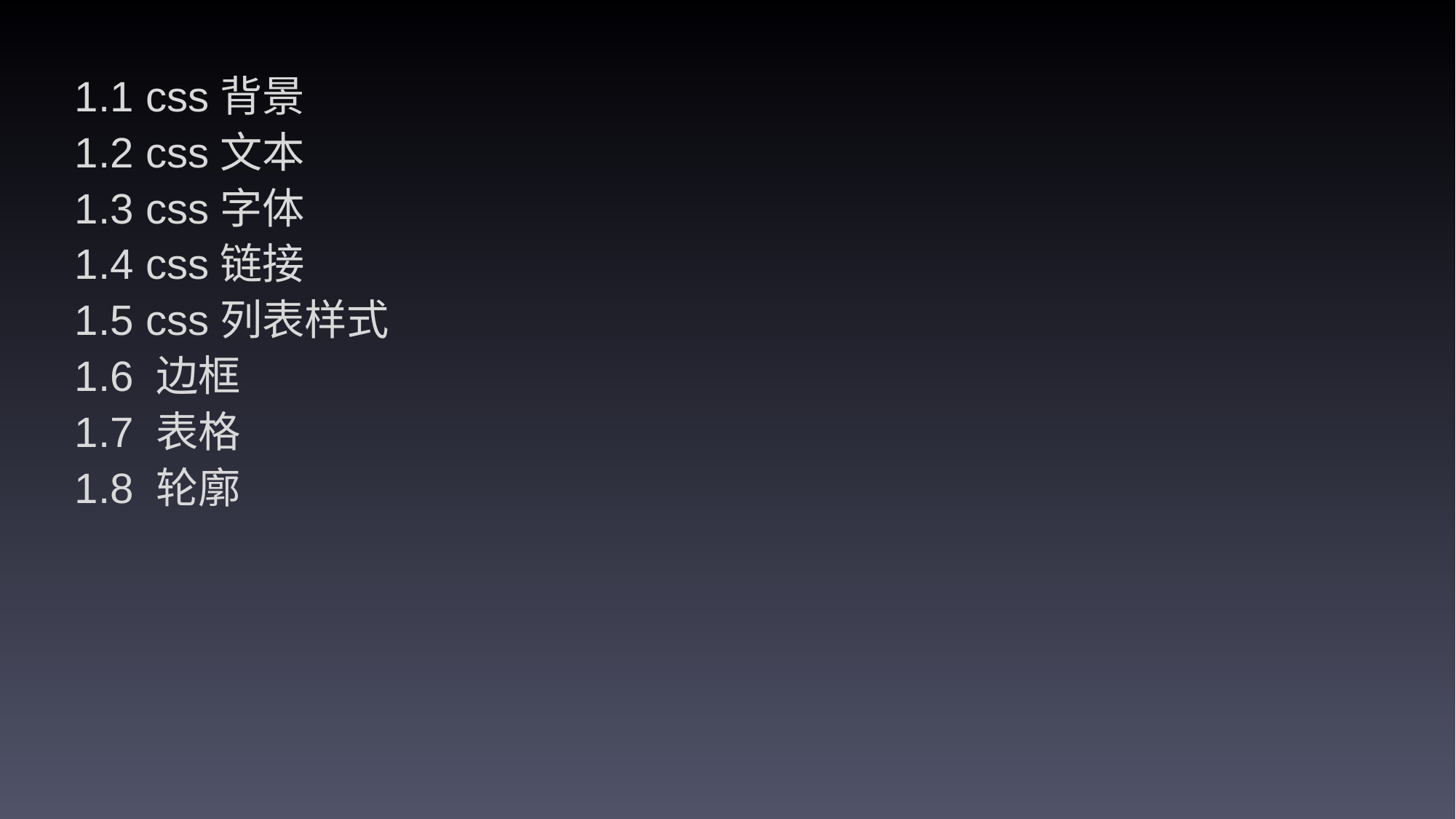

1.1 css背景
1.2 css文本
1.3 css字体
1.4 css链接
1.5 css列表样式
1.6 边框
1.7 表格
1.8 轮廓